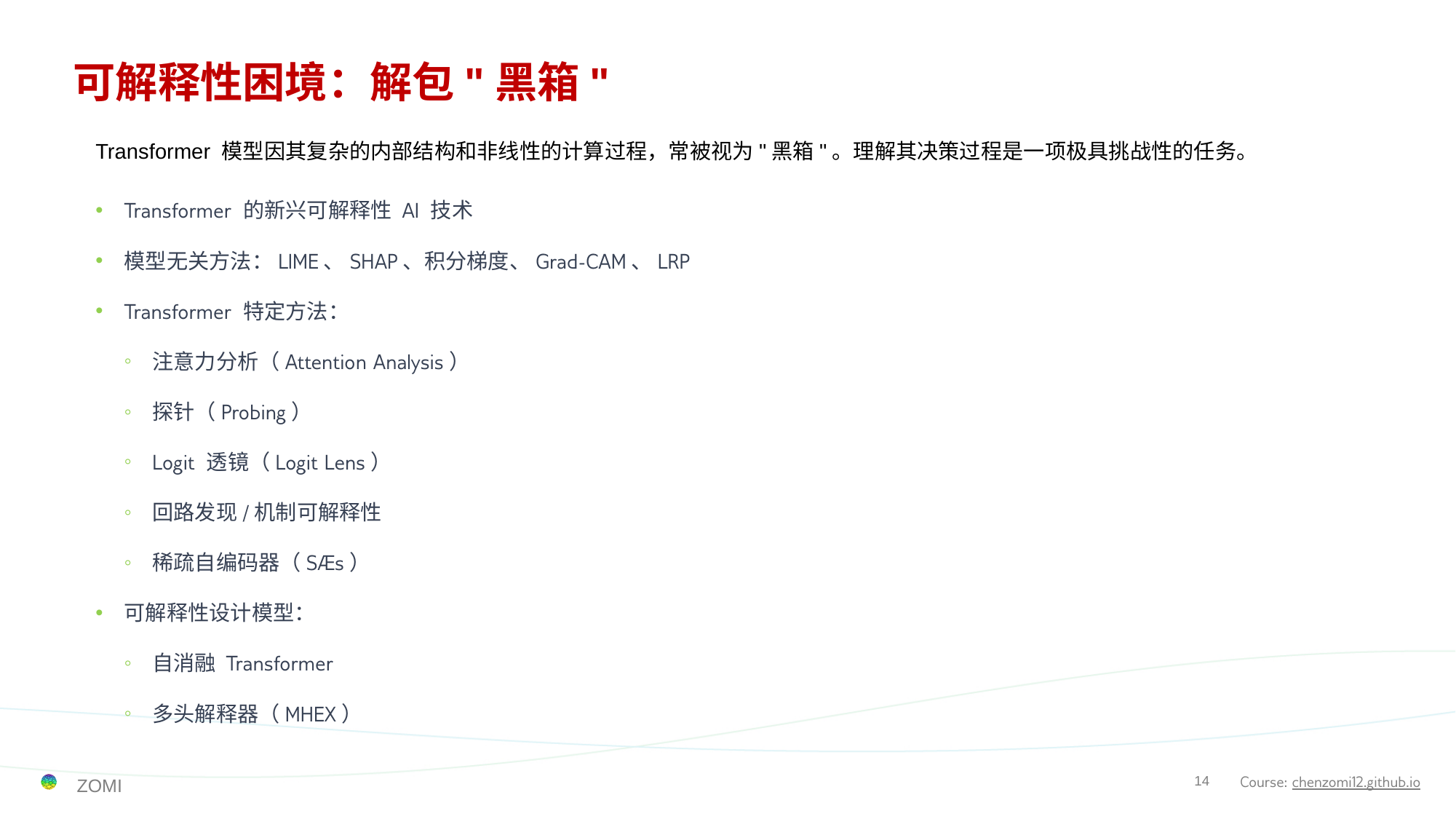

# 可解释性困境：解包"黑箱"
Transformer 模型因其复杂的内部结构和非线性的计算过程，常被视为"黑箱"。理解其决策过程是一项极具挑战性的任务。
Transformer 的新兴可解释性 AI 技术
模型无关方法：LIME、SHAP、积分梯度、Grad-CAM、LRP
Transformer 特定方法：
注意力分析（Attention Analysis）
探针（Probing）
Logit 透镜（Logit Lens）
回路发现/机制可解释性
稀疏自编码器（SAEs）
可解释性设计模型：
自消融 Transformer
多头解释器（MHEX）